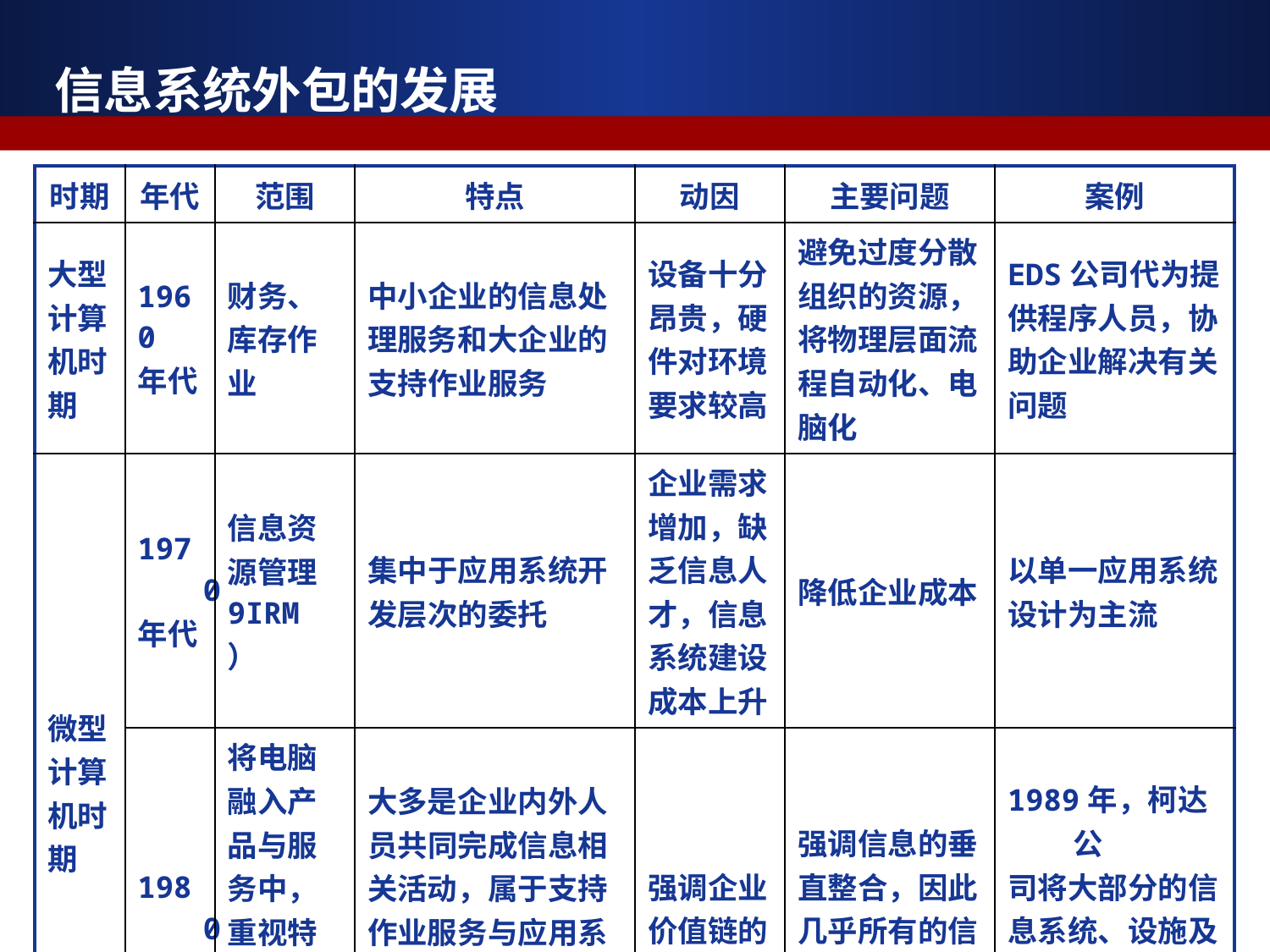

信息系统外包的发展
| 时期 | 年代 | 范围 | 特点 | 动因 | 主要问题 | 案例 |
| --- | --- | --- | --- | --- | --- | --- |
| 大型 计算 机时 期 | 1960 年代 | 财务、库存作业 | 中小企业的信息处理服务和大企业的支持作业服务 | 设备十分昂贵，硬件对环境要求较高 | 避免过度分散组织的资源，将物理层面流程自动化、电脑化 | EDS公司代为提 供程序人员，协 助企业解决有关 问题 |
| 微型 计算 机时 期 | 1970 年代 | 信息资源管理9IRM ） | 集中于应用系统开发层次的委托 | 企业需求增加，缺乏信息人才，信息系统建设 成本上升 | 降低企业成本 | 以单一应用系统 设计为主流 |
|  | 1980 年代 | 将电脑融入产品与服务中，重视特殊化服务与产品开发 | 大多是企业内外人员共同完成信息相关活动，属于支持作业服务与应用系统开发等类别的外包 | 强调企业价值链的整体控制 | 强调信息的垂 直整合，因此 几乎所有的信 息活动都由企 业内部包办 | 1989年，柯达公 司将大部分的信 息系统、设施及 人员外包，信息 系统外包进入一 个新的时代 |